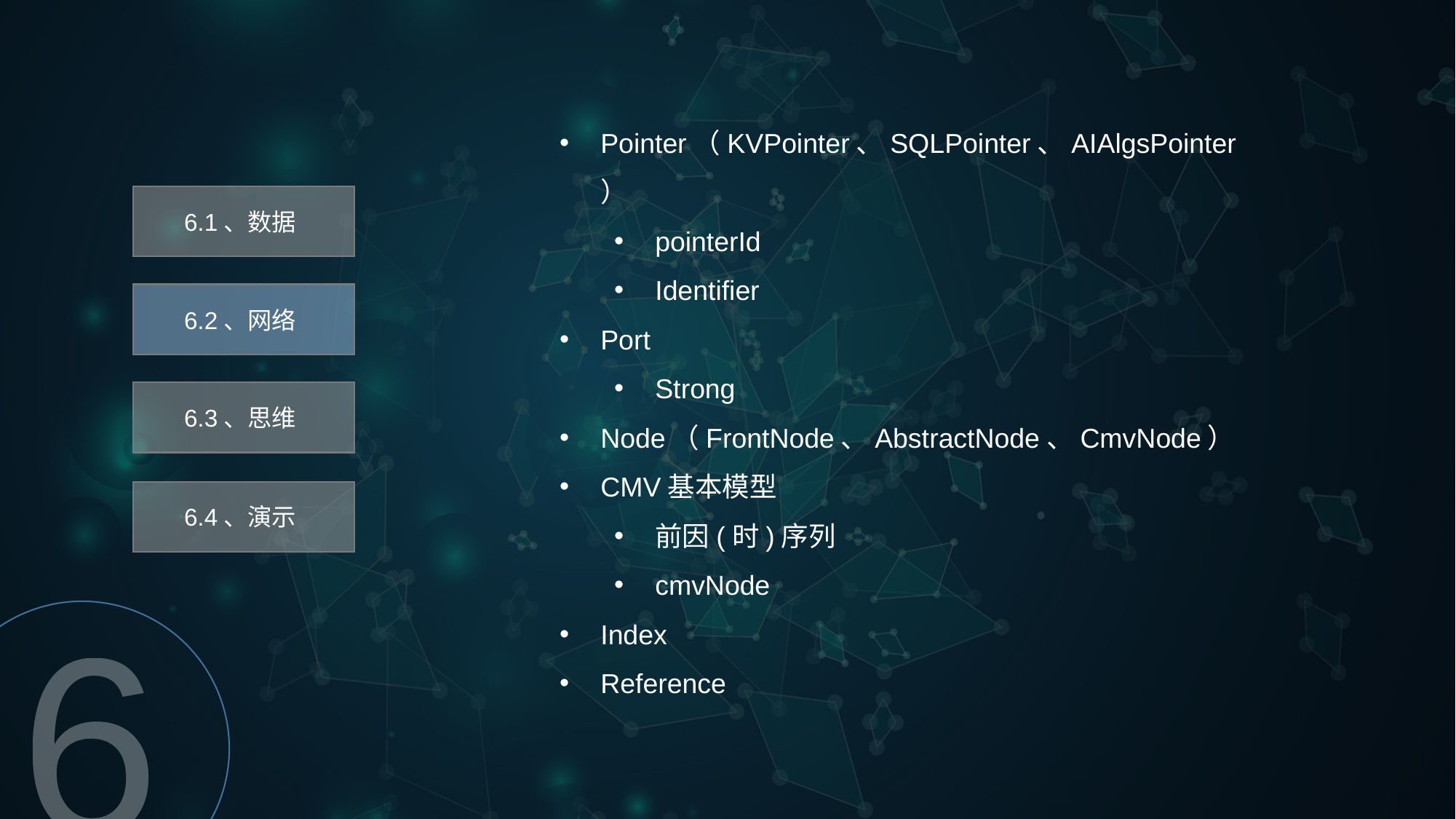

Pointer（KVPointer、SQLPointer、AIAlgsPointer）
pointerId
Identifier
Port
Strong
Node（FrontNode、AbstractNode、CmvNode）
CMV基本模型
前因(时)序列
cmvNode
Index
Reference
      6.1、数据
      6.2、网络
      6.3、思维
      6.4、演示
6